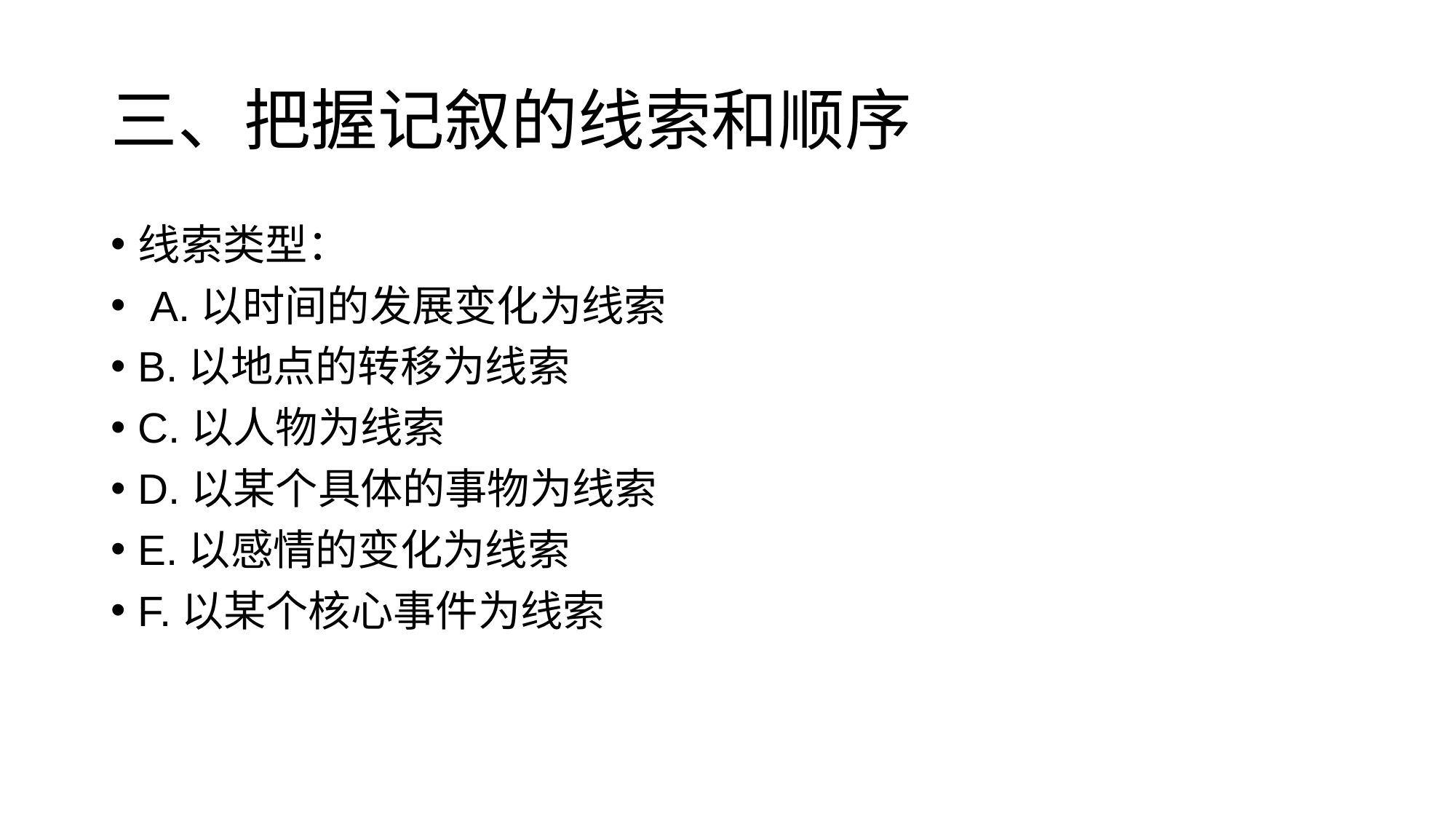

# 三、把握记叙的线索和顺序
线索类型：
 A.以时间的发展变化为线索
B.以地点的转移为线索
C.以人物为线索
D.以某个具体的事物为线索
E.以感情的变化为线索
F.以某个核心事件为线索